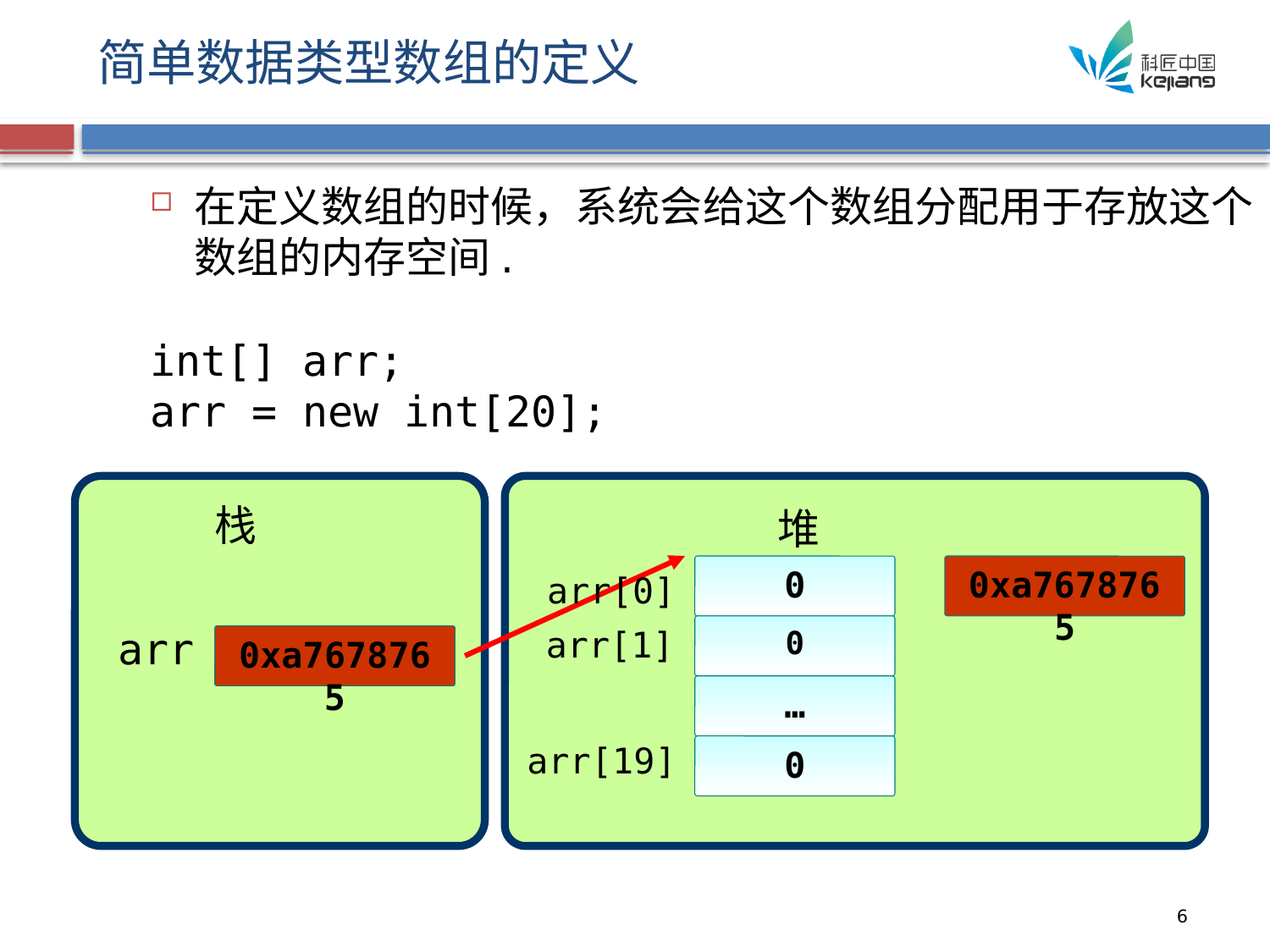

# 简单数据类型数组的定义
在定义数组的时候，系统会给这个数组分配用于存放这个数组的内存空间.
int[] arr;
arr = new int[20];

栈
堆

0
0xa7678765
arr[0]
arr
0
arr[1]
null
0xa7678765
…
arr[19]
0
6